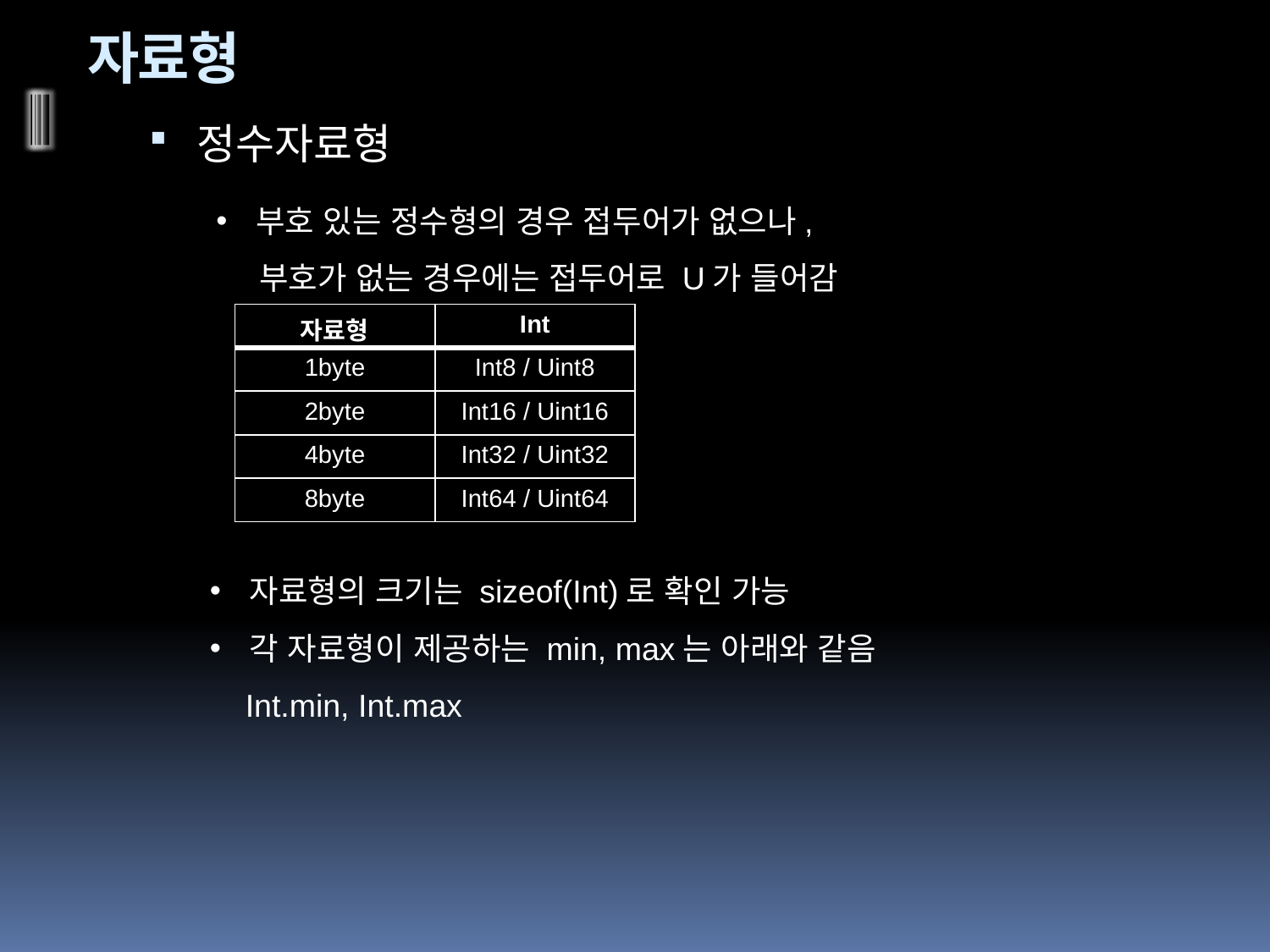

# 자료형
정수자료형
부호 있는 정수형의 경우 접두어가 없으나,
    부호가 없는 경우에는 접두어로 U가 들어감
| 자료형 | Int |
| --- | --- |
| 1byte | Int8 / Uint8 |
| 2byte | Int16 / Uint16 |
| 4byte | Int32 / Uint32 |
| 8byte | Int64 / Uint64 |
자료형의 크기는 sizeof(Int)로 확인 가능
각 자료형이 제공하는 min, max는 아래와 같음
    Int.min, Int.max